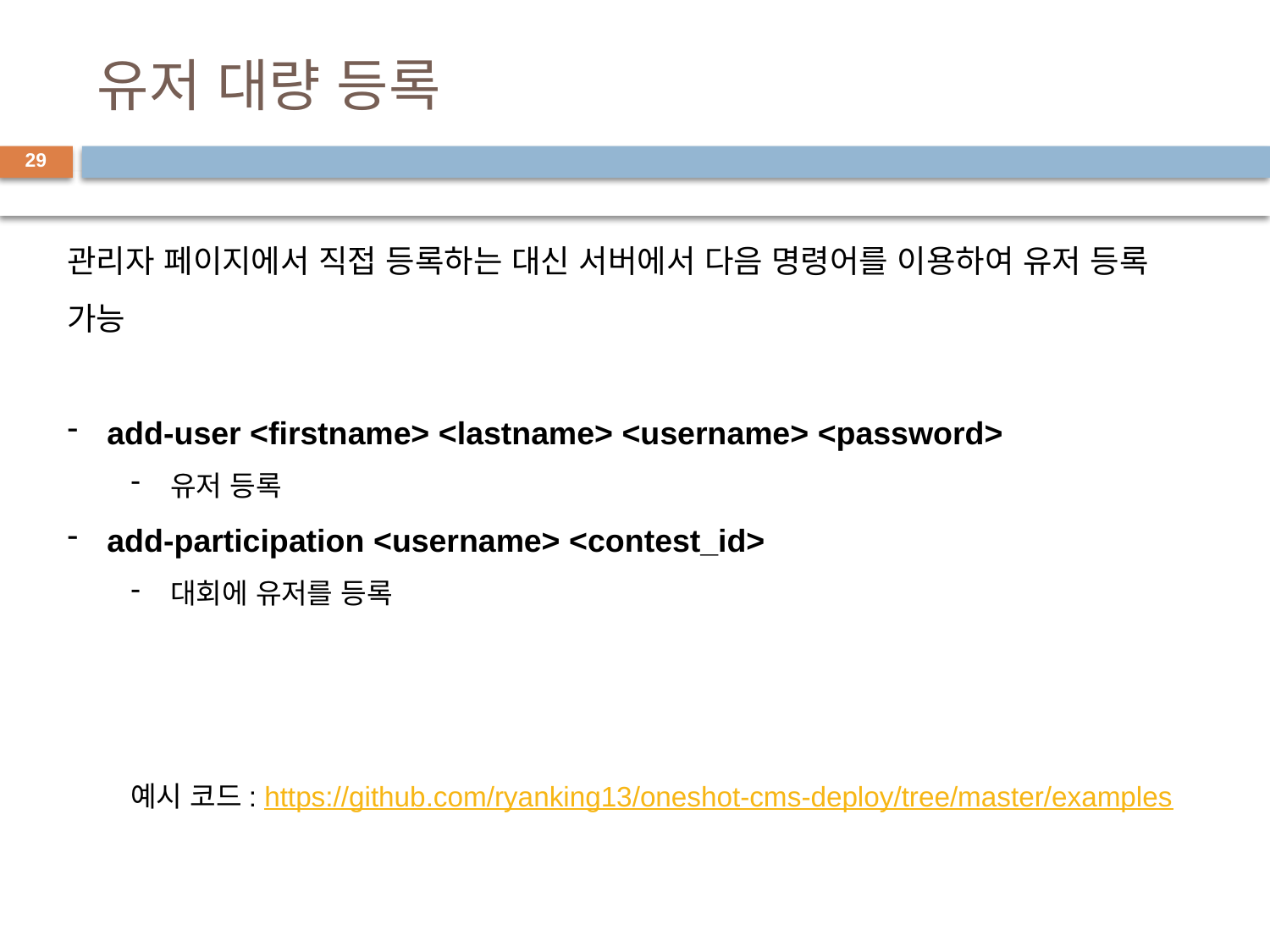

# 유저 대량 등록
29
관리자 페이지에서 직접 등록하는 대신 서버에서 다음 명령어를 이용하여 유저 등록 가능

add-user <firstname> <lastname> <username> <password>
유저 등록
add-participation <username> <contest_id>
대회에 유저를 등록

예시 코드: https://github.com/ryanking13/oneshot-cms-deploy/tree/master/examples